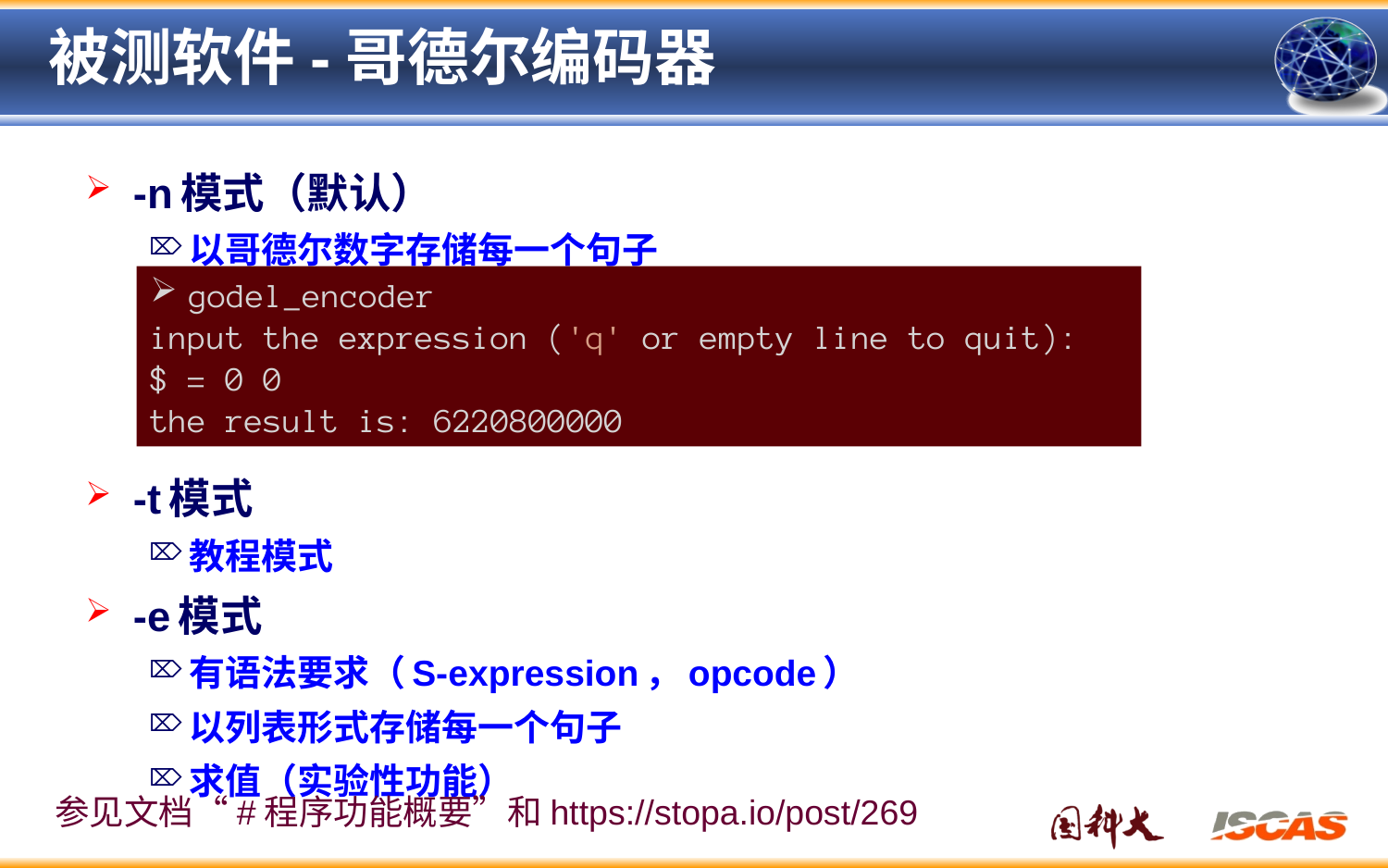

# 被测软件-哥德尔编码器
-n模式（默认）
以哥德尔数字存储每一个句子

-t模式
教程模式
-e模式
有语法要求（S-expression，opcode）
以列表形式存储每一个句子
求值（实验性功能）
godel_encoder
input the expression ('q' or empty line to quit):
$ = 0 0
the result is: 6220800000
参见文档“#程序功能概要”和https://stopa.io/post/269